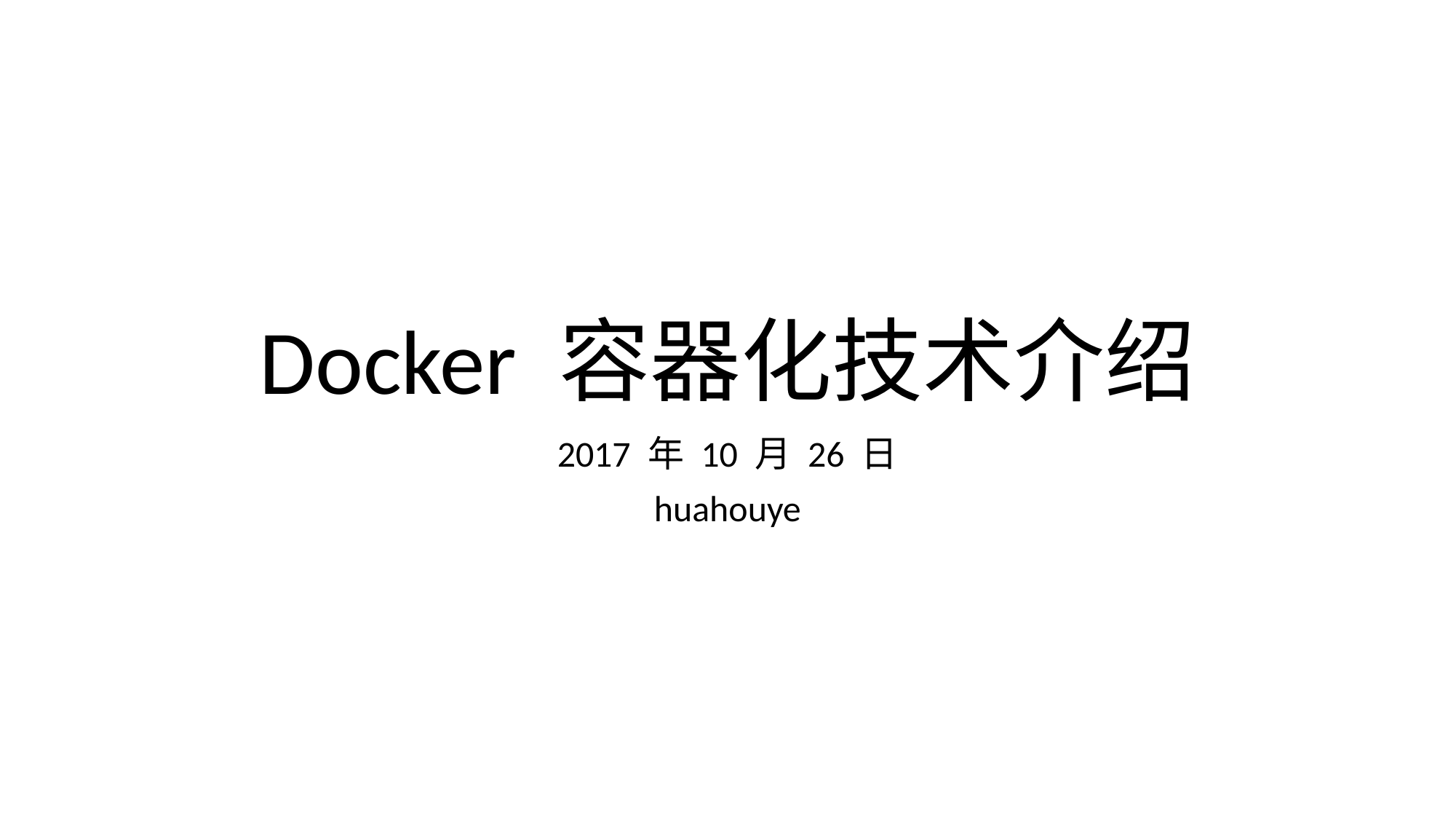

# Docker 容器化技术介绍
2017 年 10 月 26 日
huahouye